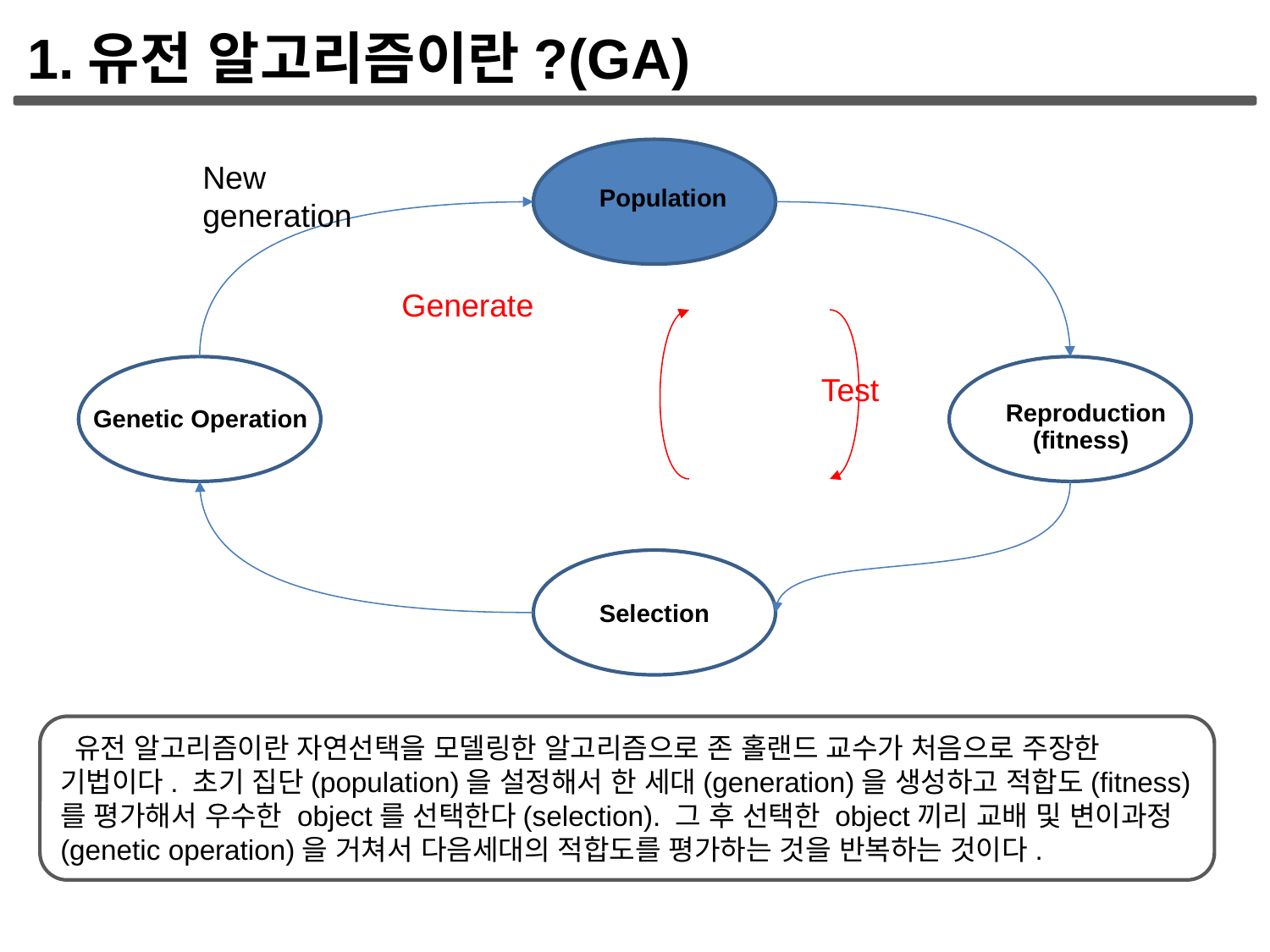

1.유전 알고리즘이란?(GA)

New
generation
Population

Generate

Test
Genetic Operation

Selection
Reproduction
(fitness)
 유전 알고리즘이란 자연선택을 모델링한 알고리즘으로 존 홀랜드 교수가 처음으로 주장한 기법이다. 초기 집단(population)을 설정해서 한 세대(generation)을 생성하고 적합도(fitness)를 평가해서 우수한 object를 선택한다(selection). 그 후 선택한 object끼리 교배 및 변이과정(genetic operation)을 거쳐서 다음세대의 적합도를 평가하는 것을 반복하는 것이다.